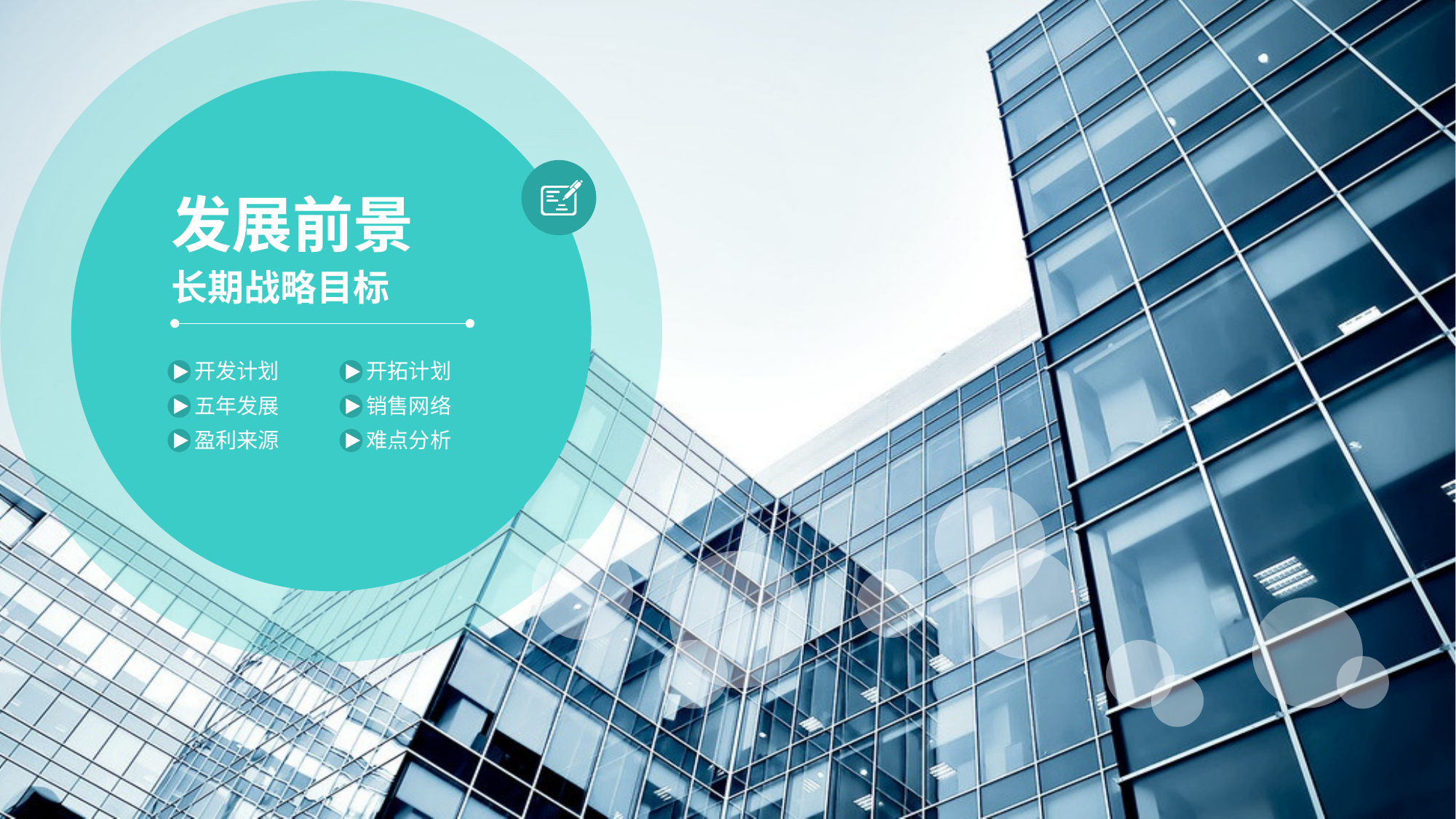

发展前景
长期战略目标
开发计划

开拓计划

五年发展

销售网络

盈利来源

难点分析

延时符